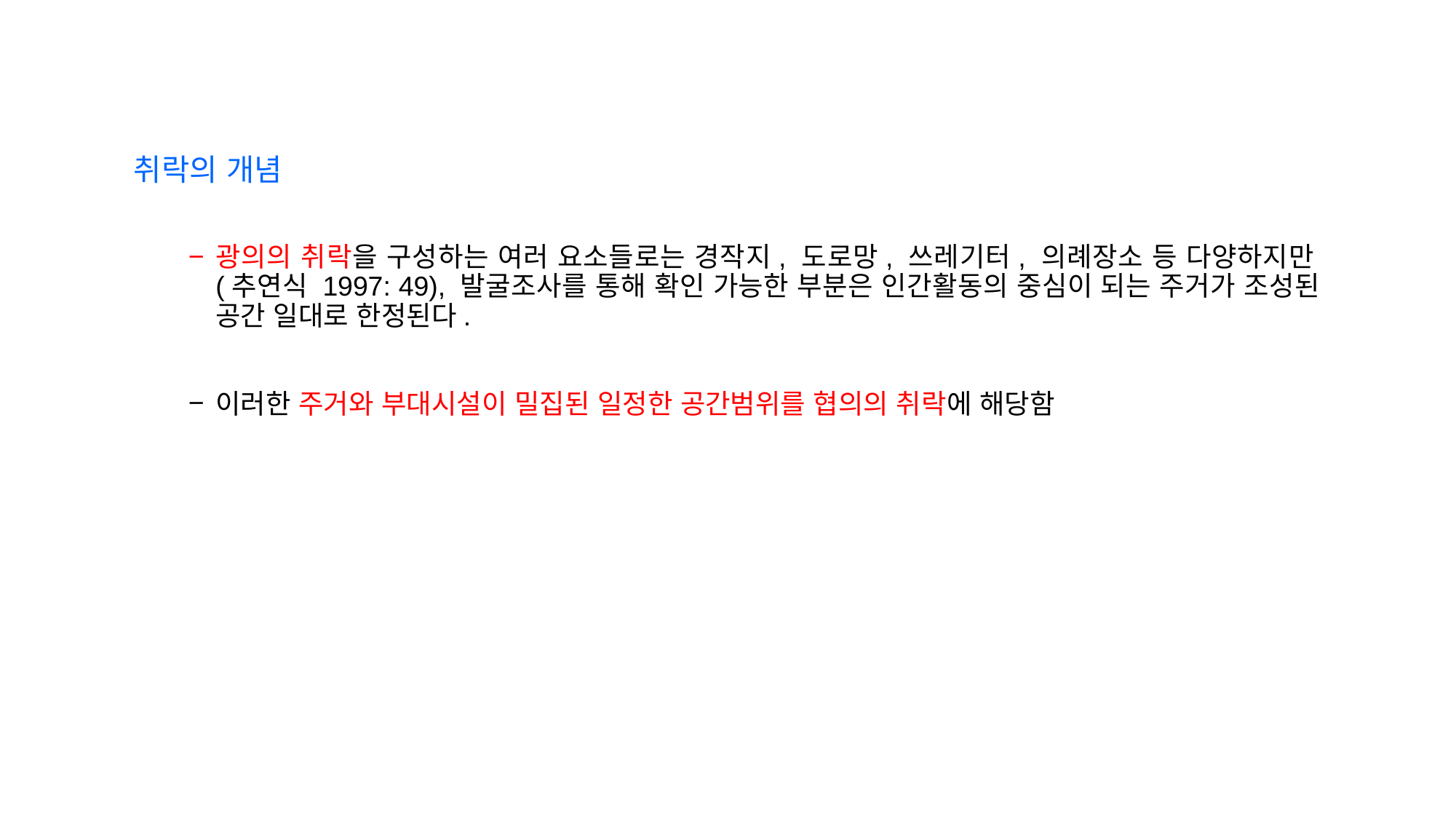

취락의 개념

광의의 취락을 구성하는 여러 요소들로는 경작지, 도로망, 쓰레기터, 의례장소 등 다양하지만(추연식 1997: 49), 발굴조사를 통해 확인 가능한 부분은 인간활동의 중심이 되는 주거가 조성된 공간 일대로 한정된다.

이러한 주거와 부대시설이 밀집된 일정한 공간범위를 협의의 취락에 해당함